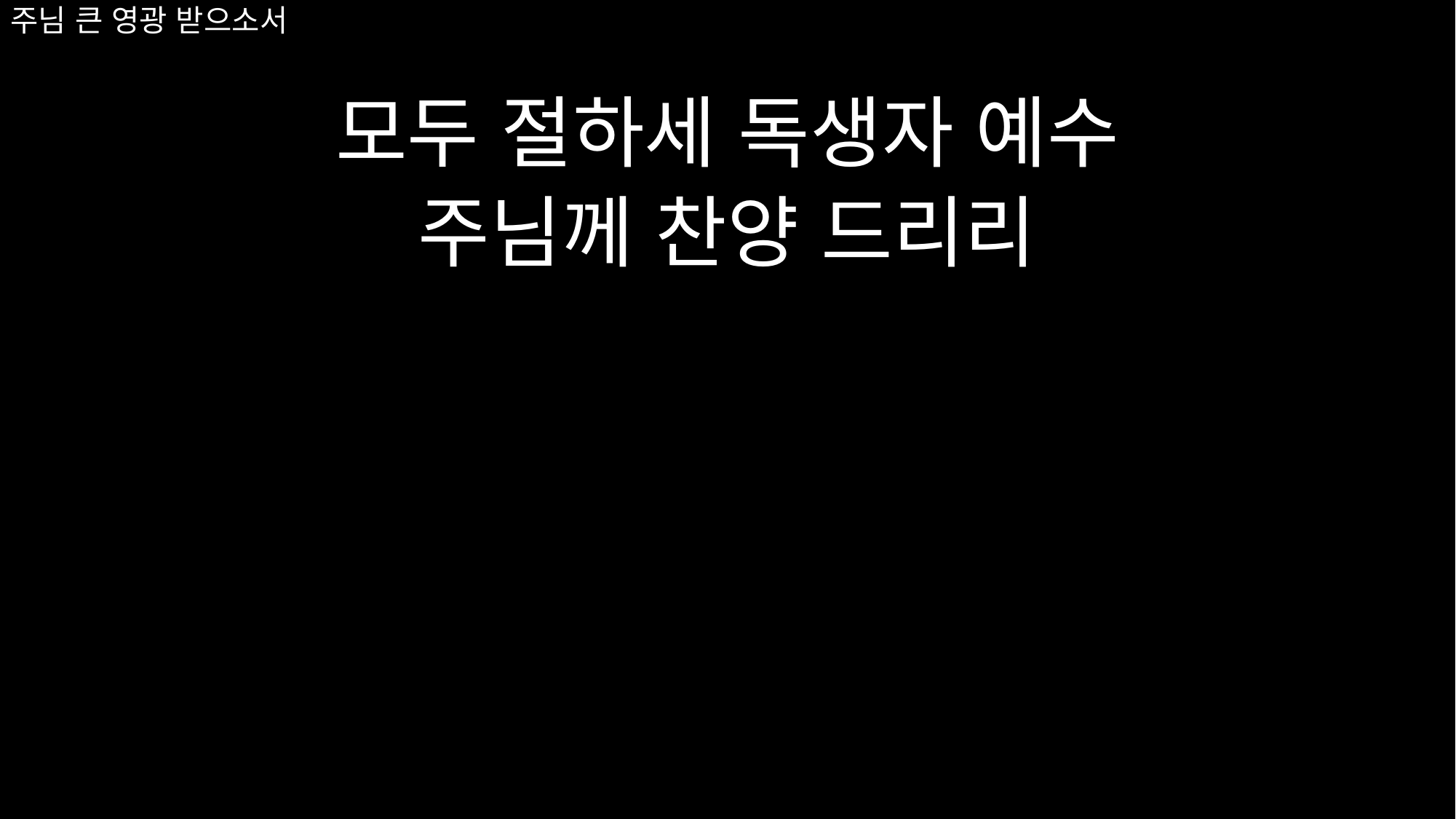

# 주님 큰 영광 받으소서
모두 절하세 독생자 예수
주님께 찬양 드리리